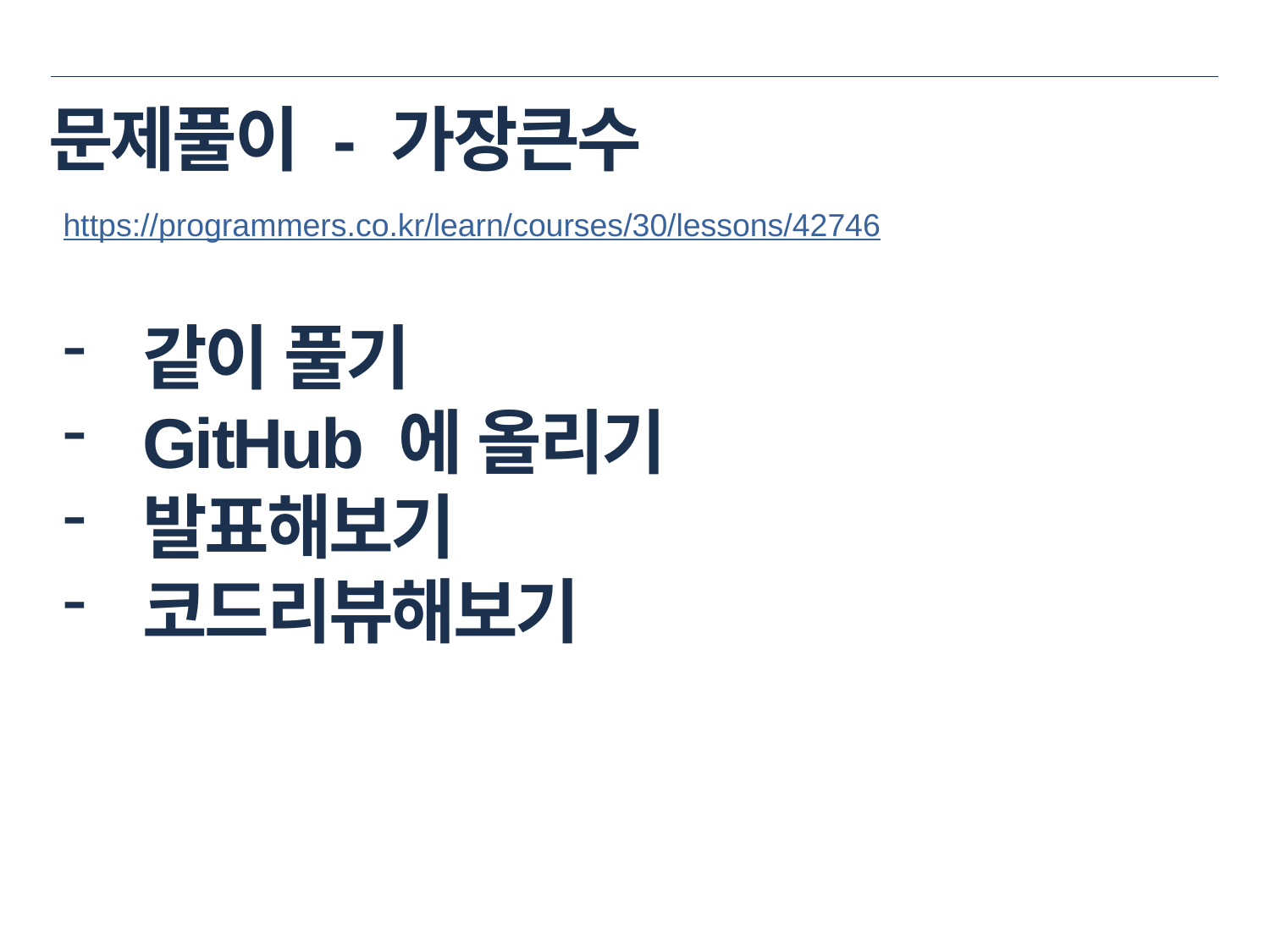

문제풀이 - 가장큰수
https://programmers.co.kr/learn/courses/30/lessons/42746
같이 풀기
GitHub 에 올리기
발표해보기
코드리뷰해보기